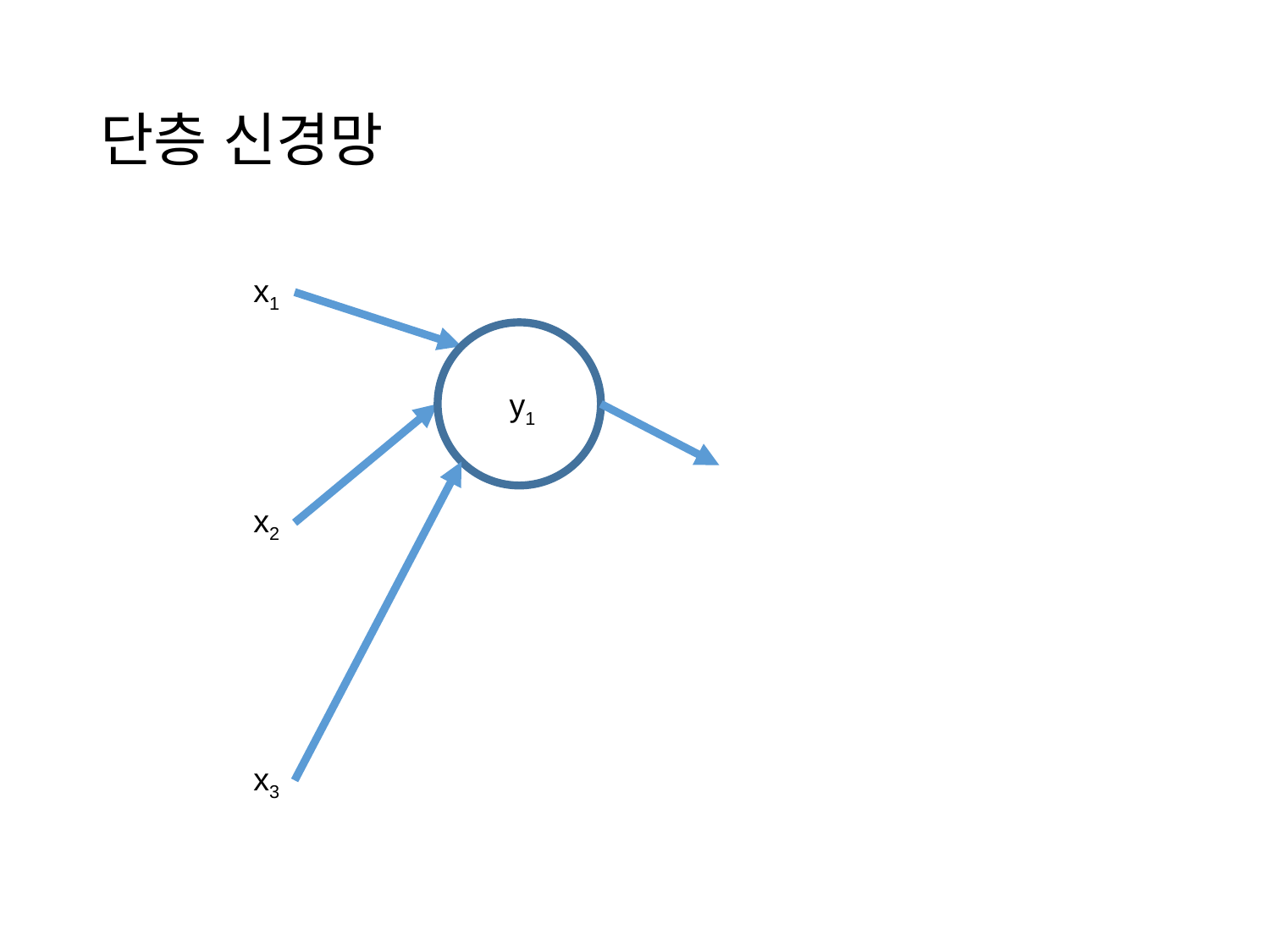

# 단층 신경망
x1

y1
x2
x3